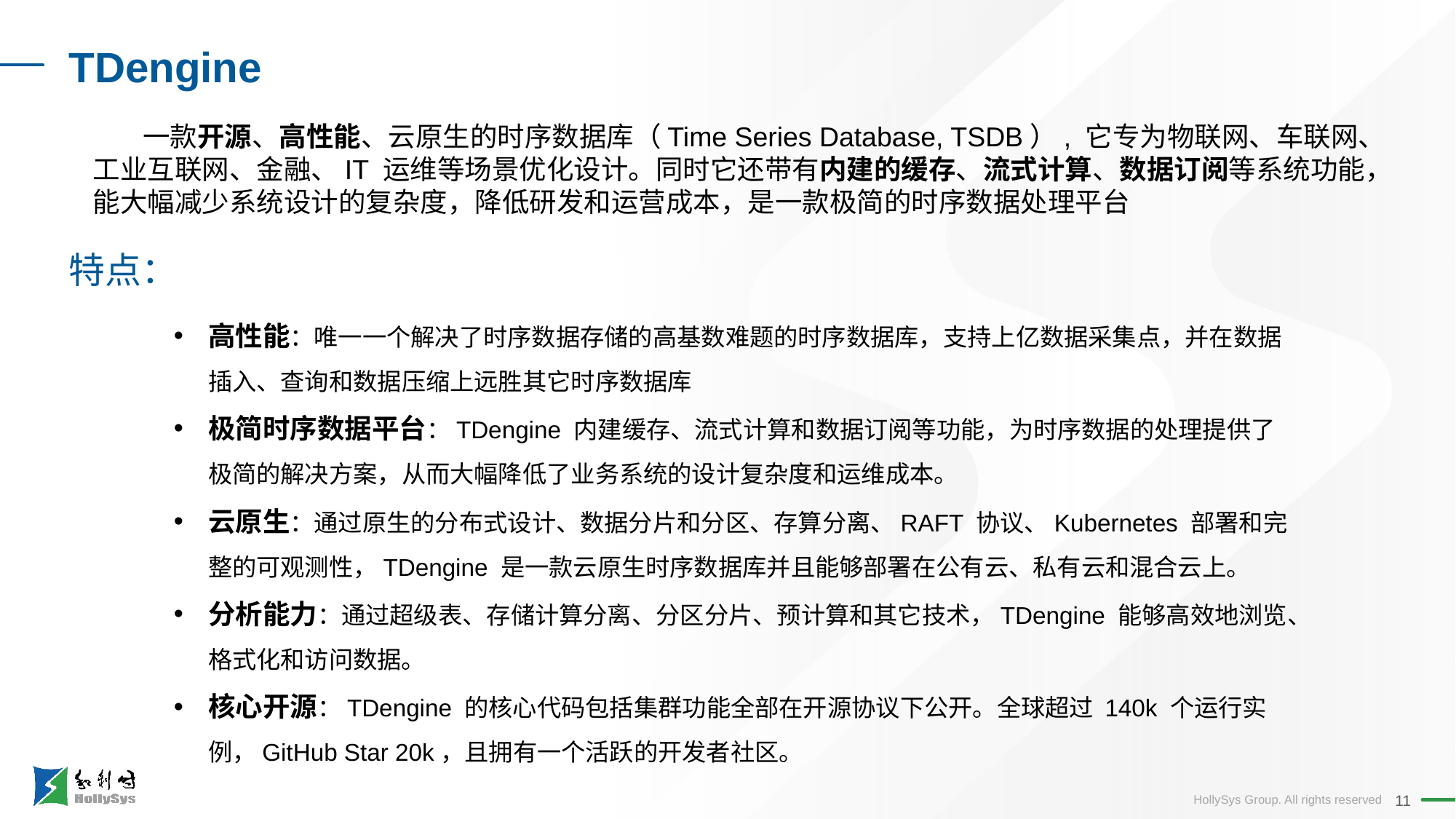

TDengine
       一款开源、高性能、云原生的时序数据库（Time Series Database, TSDB）, 它专为物联网、车联网、工业互联网、金融、IT 运维等场景优化设计。同时它还带有内建的缓存、流式计算、数据订阅等系统功能，能大幅减少系统设计的复杂度，降低研发和运营成本，是一款极简的时序数据处理平台
特点：
高性能：唯一一个解决了时序数据存储的高基数难题的时序数据库，支持上亿数据采集点，并在数据插入、查询和数据压缩上远胜其它时序数据库
极简时序数据平台：TDengine 内建缓存、流式计算和数据订阅等功能，为时序数据的处理提供了极简的解决方案，从而大幅降低了业务系统的设计复杂度和运维成本。
云原生：通过原生的分布式设计、数据分片和分区、存算分离、RAFT 协议、Kubernetes 部署和完整的可观测性，TDengine 是一款云原生时序数据库并且能够部署在公有云、私有云和混合云上。
分析能力：通过超级表、存储计算分离、分区分片、预计算和其它技术，TDengine 能够高效地浏览、格式化和访问数据。
核心开源：TDengine 的核心代码包括集群功能全部在开源协议下公开。全球超过 140k 个运行实例，GitHub Star 20k，且拥有一个活跃的开发者社区。